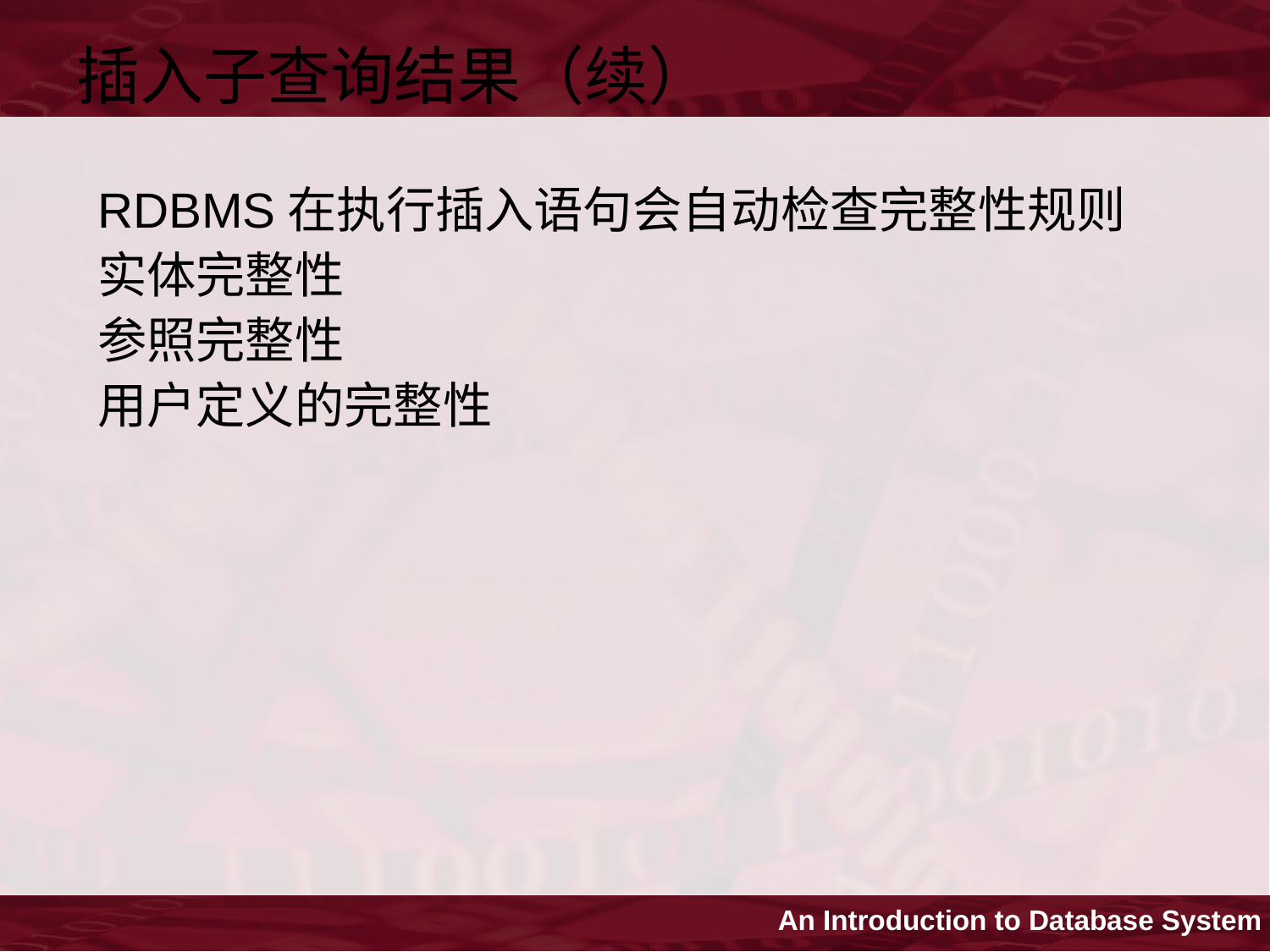

插入子查询结果（续）
RDBMS在执行插入语句会自动检查完整性规则
实体完整性
参照完整性
用户定义的完整性